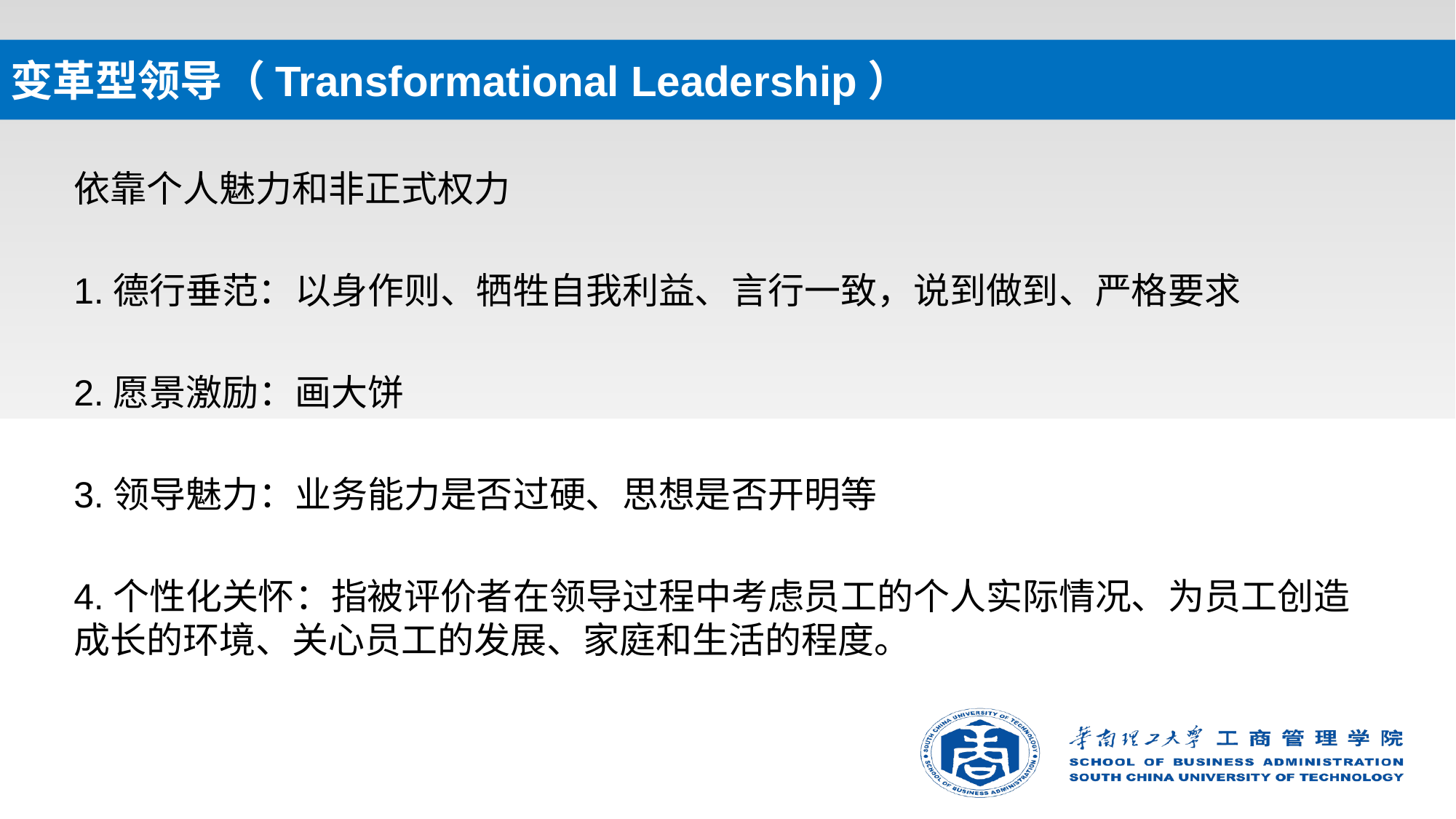

# 变革型领导（Transformational Leadership）
依靠个人魅力和非正式权力

1.德行垂范：以身作则、牺牲自我利益、言行一致，说到做到、严格要求

2.愿景激励：画大饼

3.领导魅力：业务能力是否过硬、思想是否开明等

4.个性化关怀：指被评价者在领导过程中考虑员工的个人实际情况、为员工创造成长的环境、关心员工的发展、家庭和生活的程度。